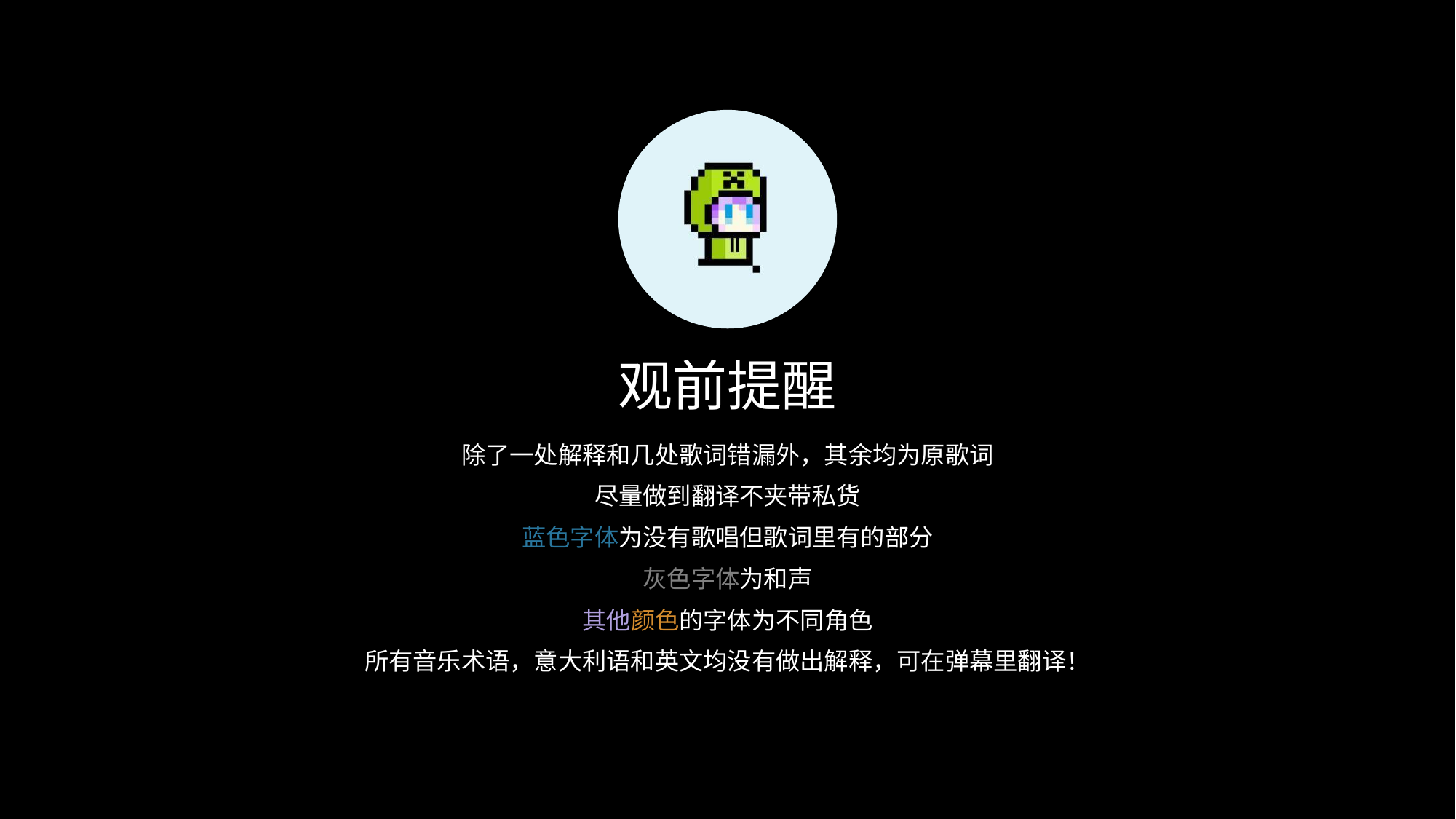

# 观前提醒
除了一处解释和几处歌词错漏外，其余均为原歌词
尽量做到翻译不夹带私货
蓝色字体为没有歌唱但歌词里有的部分
灰色字体为和声
其他颜色的字体为不同角色
所有音乐术语，意大利语和英文均没有做出解释，可在弹幕里翻译！